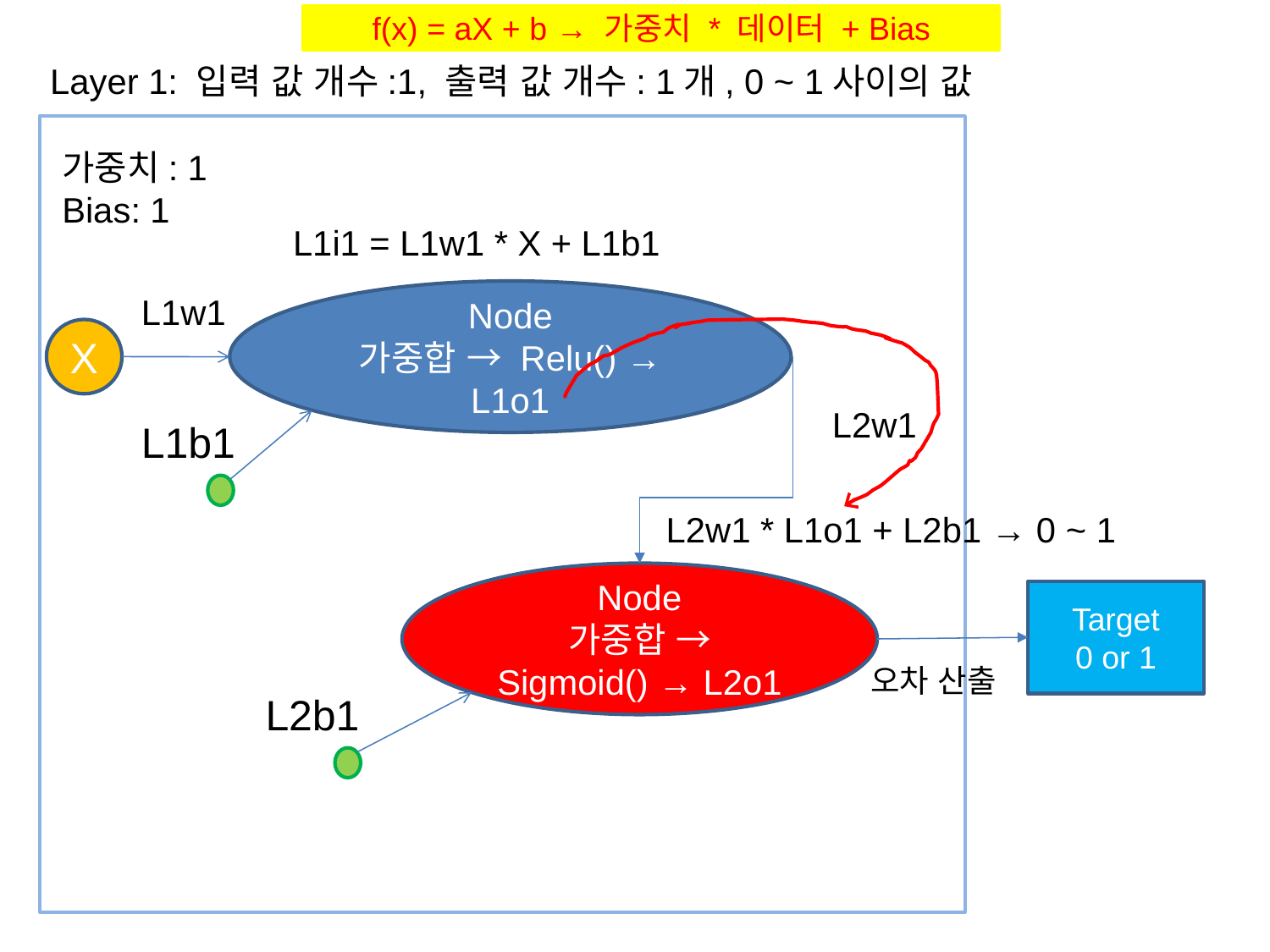

f(x) = aX + b → 가중치 * 데이터 + Bias
Layer 1: 입력 값 개수:1, 출력 값 개수: 1개, 0 ~ 1사이의 값

가중치: 1
Bias: 1
L1i1 = L1w1 * X + L1b1
Node
가중합 → Relu() → L1o1
L1w1

X
L2w1
L1b1

L2w1 * L1o1 + L2b1 → 0 ~ 1
Node
가중합 → Sigmoid() → L2o1
Target
0 or 1
오차 산출
L2b1